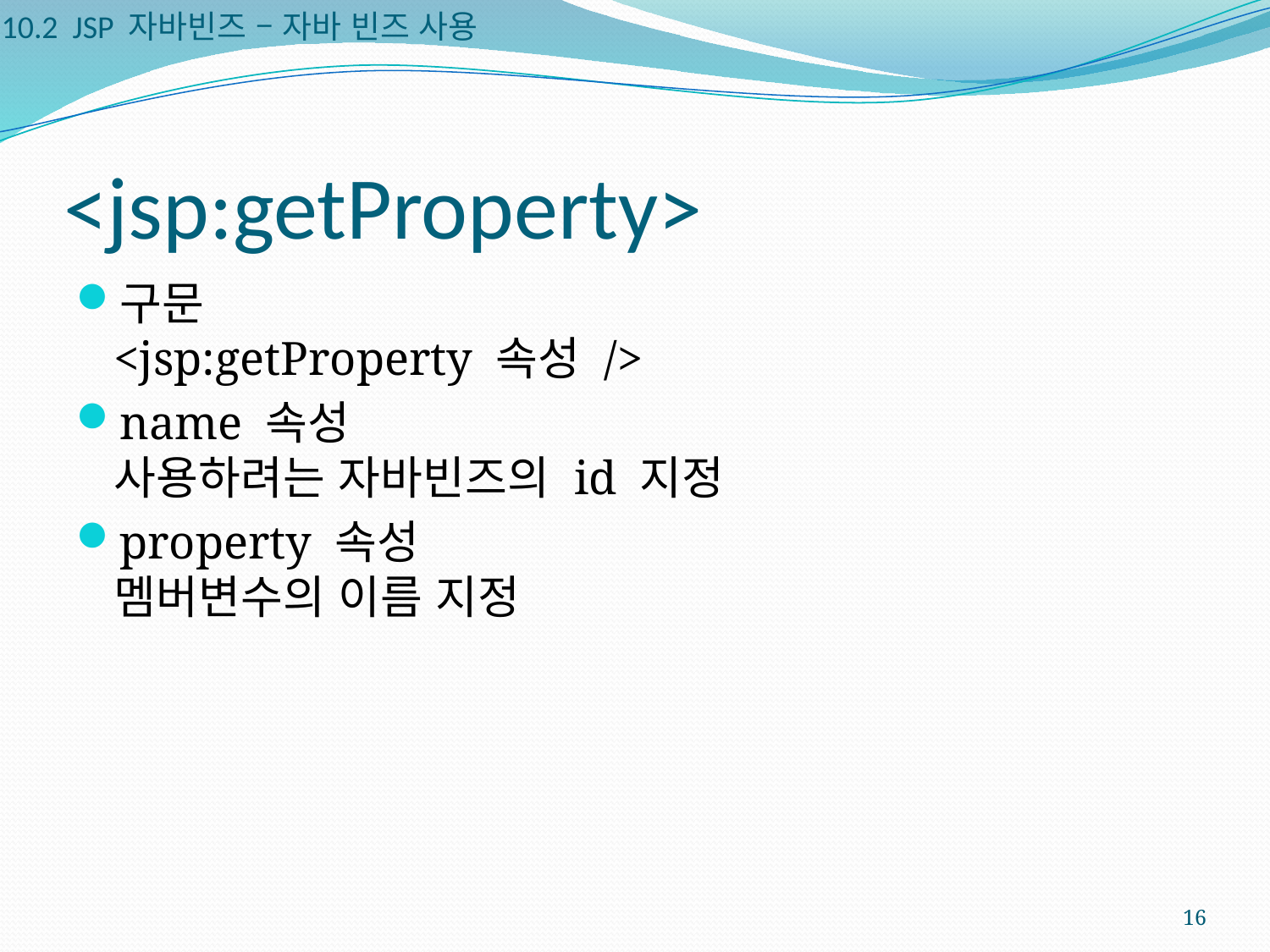

10.2  JSP 자바빈즈 – 자바 빈즈 사용
# <jsp:getProperty>
구문
<jsp:getProperty 속성 />
name 속성
사용하려는 자바빈즈의 id 지정
property 속성
멤버변수의 이름 지정

16